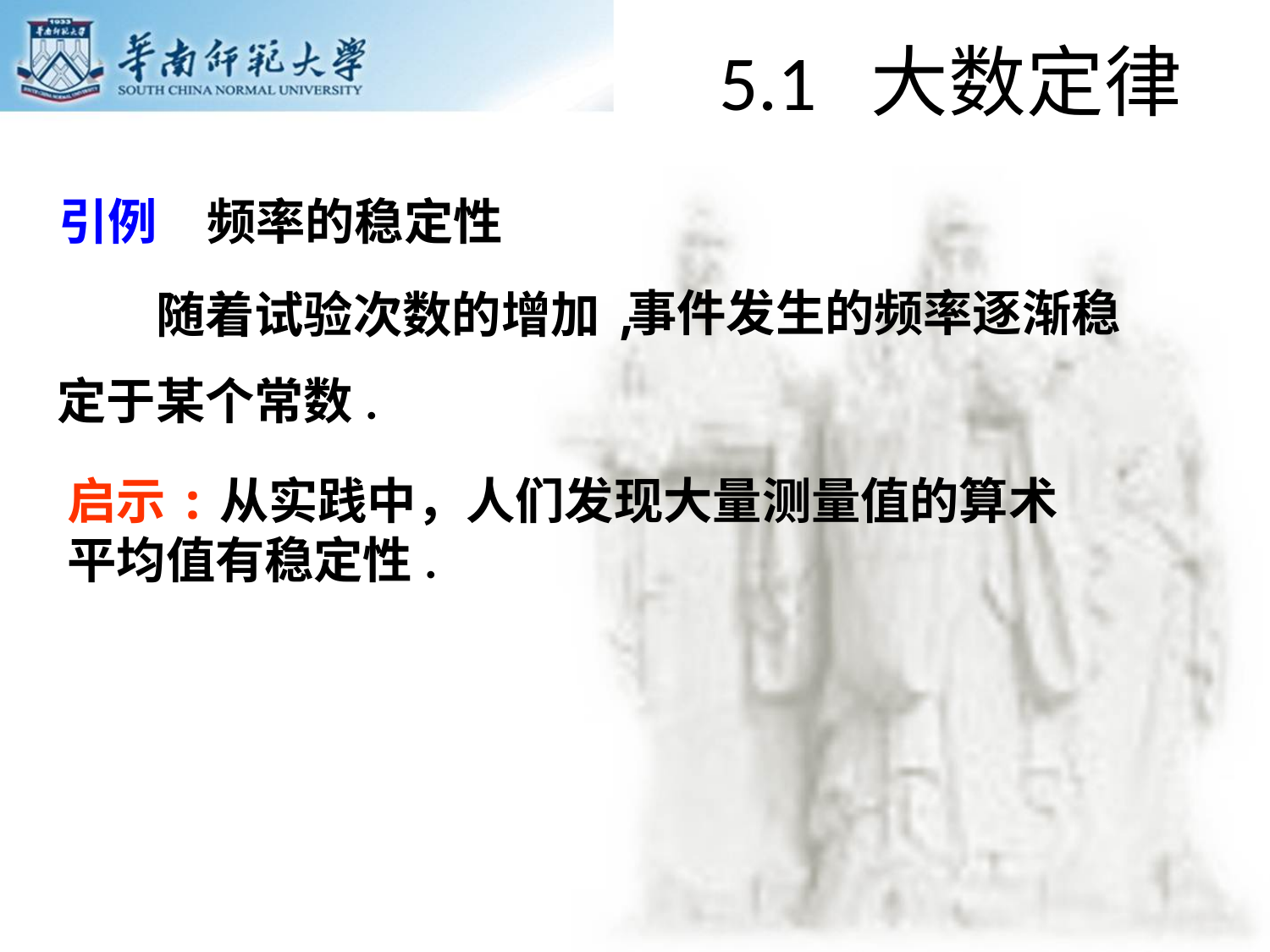

5.1  大数定律
引例　频率的稳定性
事件发生的频率逐渐稳
　　随着试验次数的增加,
定于某个常数.
启示:从实践中，人们发现大量测量值的算术平均值有稳定性.